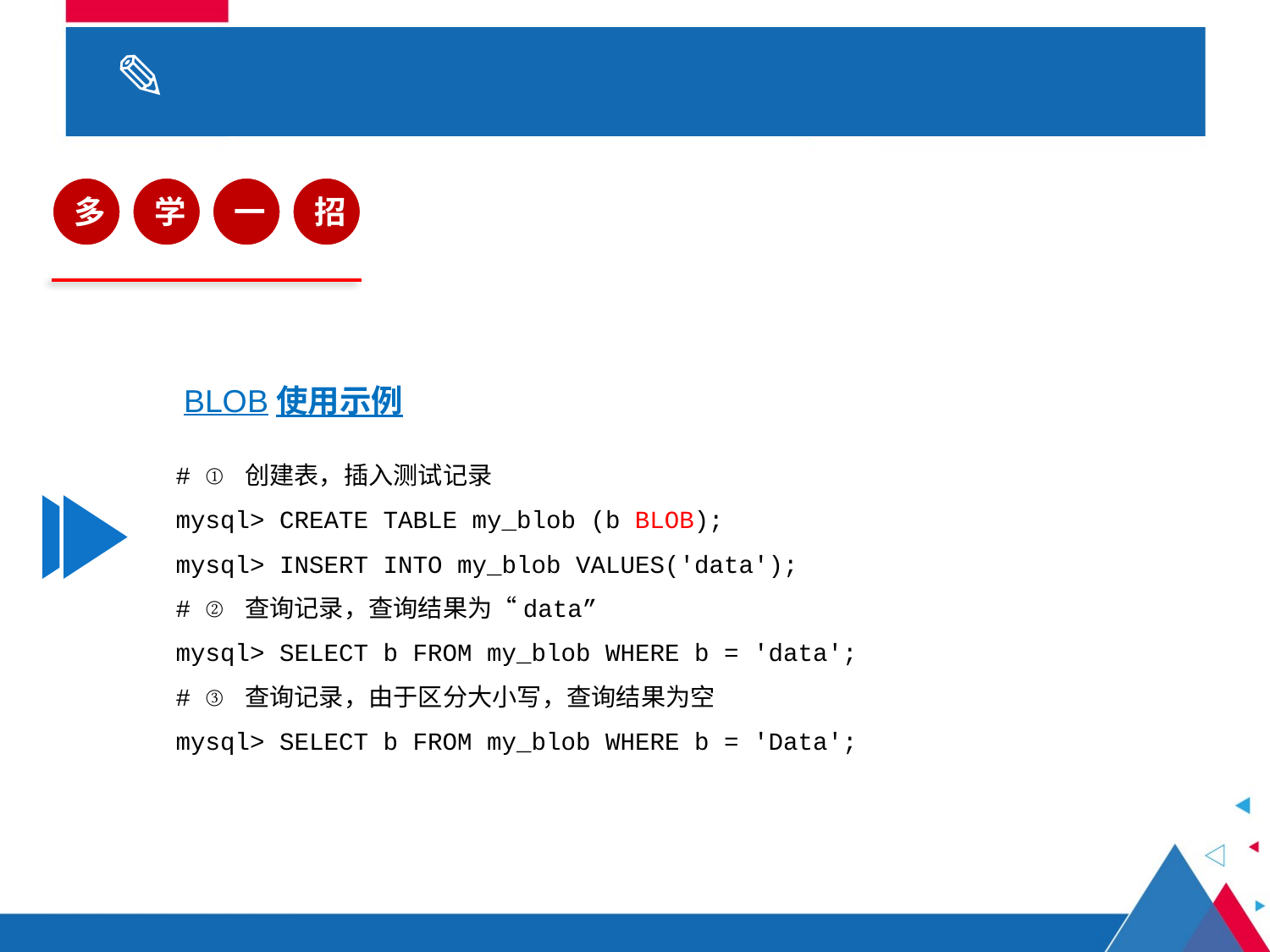

# 3.1 数据类型
多
学
一
招
BLOB使用示例
# ① 创建表，插入测试记录
mysql> CREATE TABLE my_blob (b BLOB);
mysql> INSERT INTO my_blob VALUES('data');
# ② 查询记录，查询结果为“data”
mysql> SELECT b FROM my_blob WHERE b = 'data';
# ③ 查询记录，由于区分大小写，查询结果为空
mysql> SELECT b FROM my_blob WHERE b = 'Data';